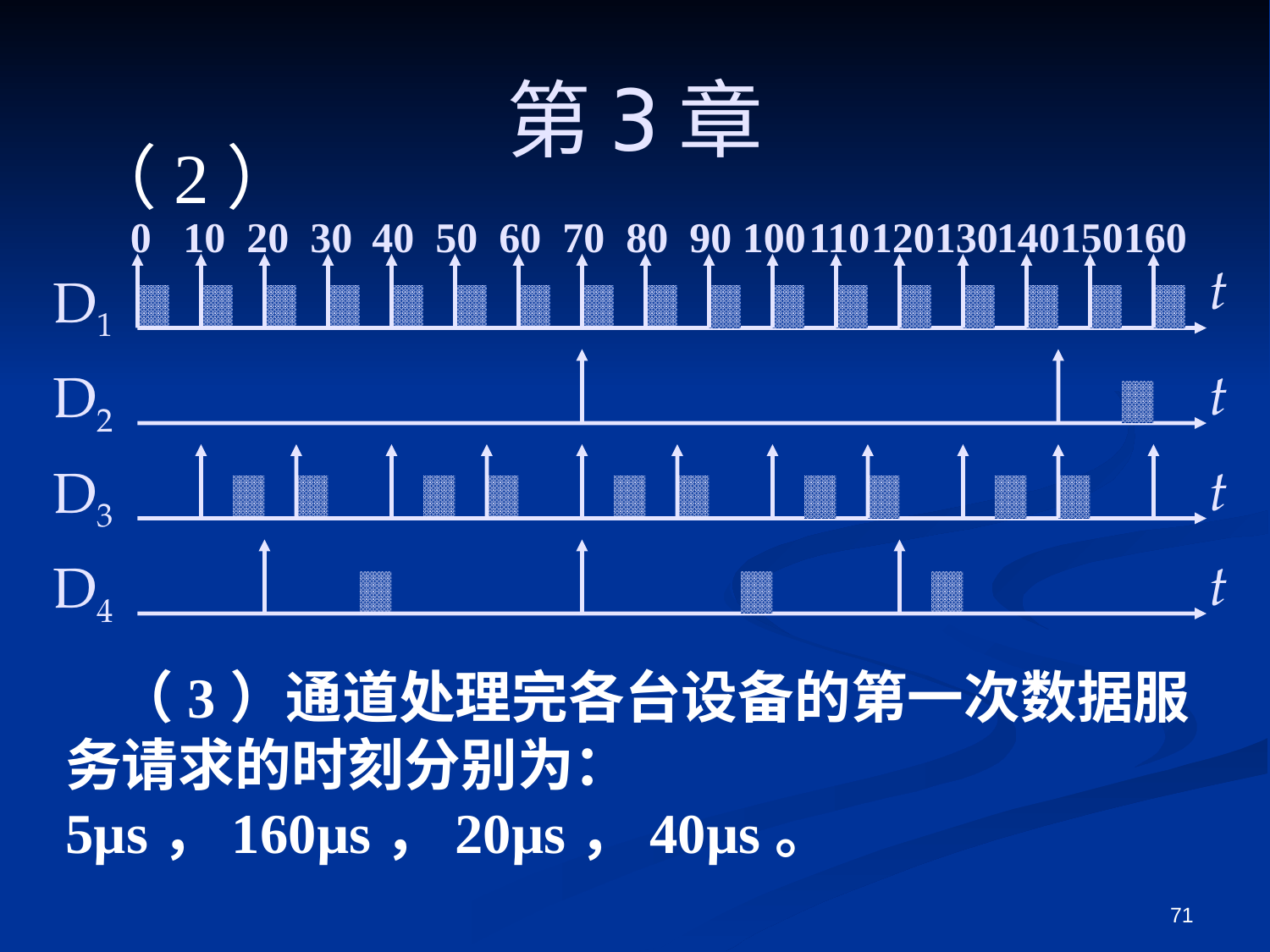

# 第3章
（2）
0
10
20
30
40
50
60
70
80
90
100
110
120
130
140
150
160

t
D1

D2
t

D3
t

D4
t

   （3）通道处理完各台设备的第一次数据服务请求的时刻分别为：5µs，160µs，20µs，40µs。
71